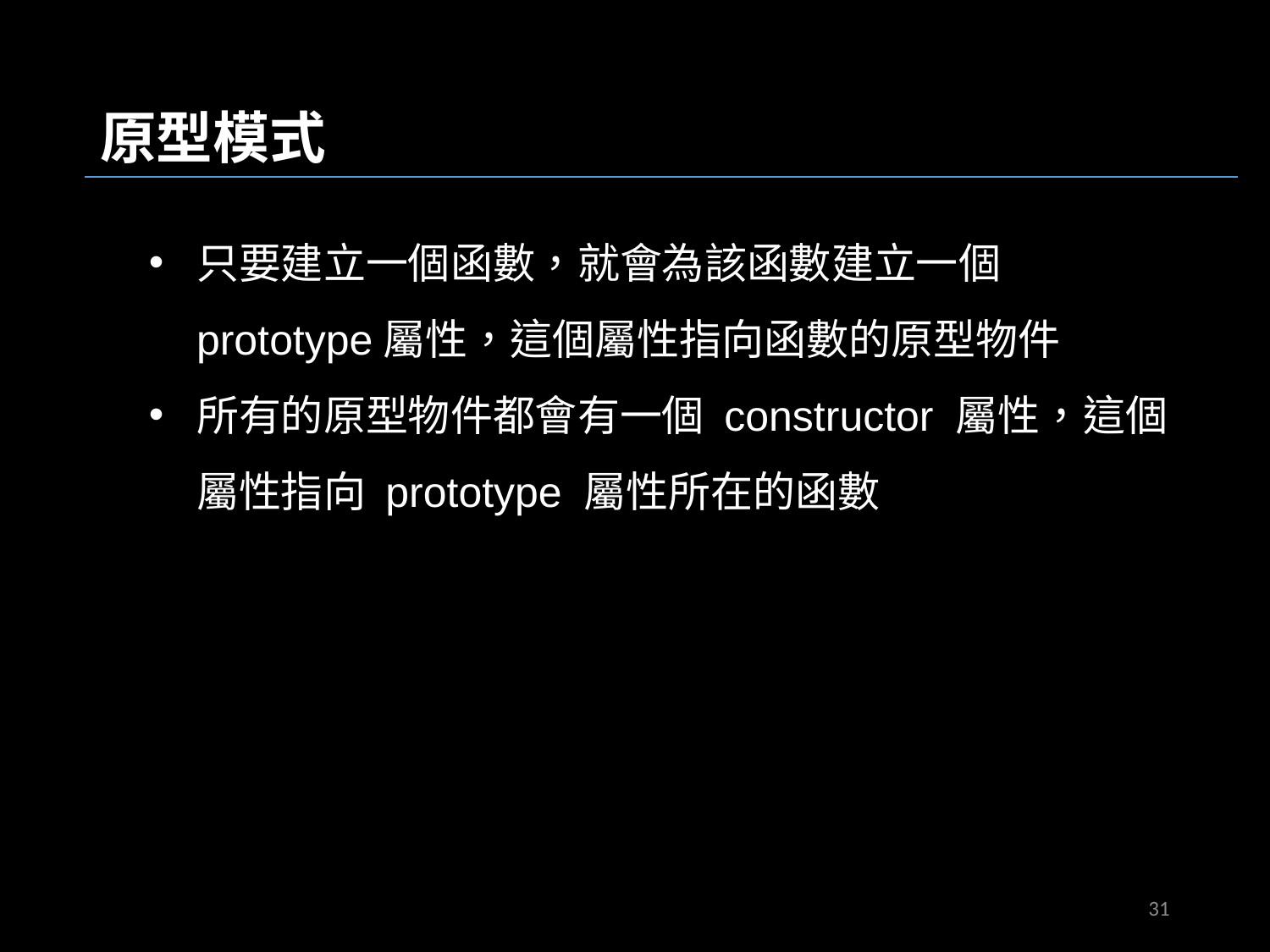

原型模式
只要建立一個函數，就會為該函數建立一個 prototype屬性，這個屬性指向函數的原型物件
所有的原型物件都會有一個 constructor 屬性，這個屬性指向 prototype 屬性所在的函數

JavaScriptObjects02.js

31